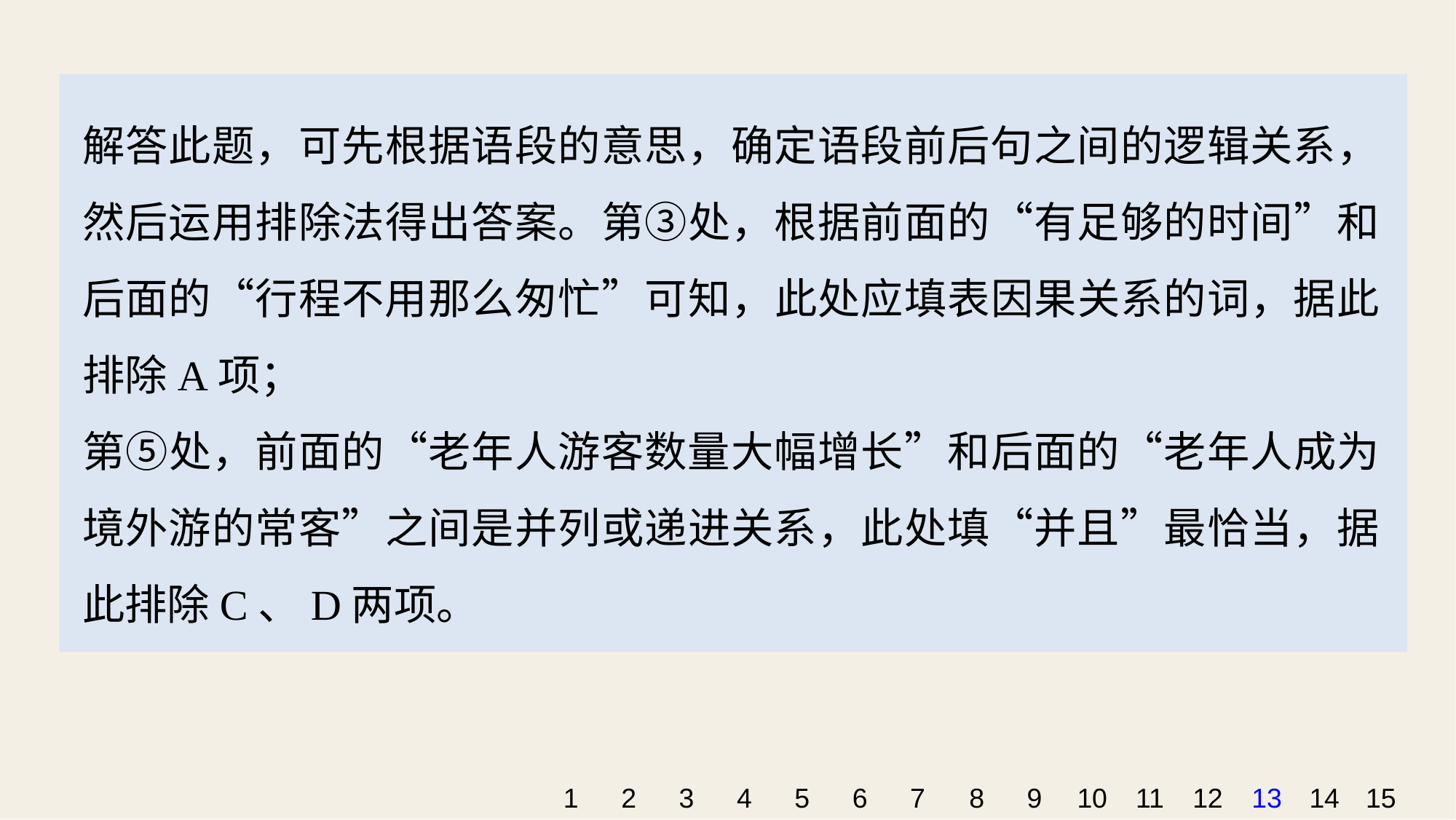

解答此题，可先根据语段的意思，确定语段前后句之间的逻辑关系，然后运用排除法得出答案。第③处，根据前面的“有足够的时间”和后面的“行程不用那么匆忙”可知，此处应填表因果关系的词，据此排除A项；
第⑤处，前面的“老年人游客数量大幅增长”和后面的“老年人成为境外游的常客”之间是并列或递进关系，此处填“并且”最恰当，据此排除C、D两项。
1
2
3
4
5
6
7
8
9
10
11
12
13
14
15